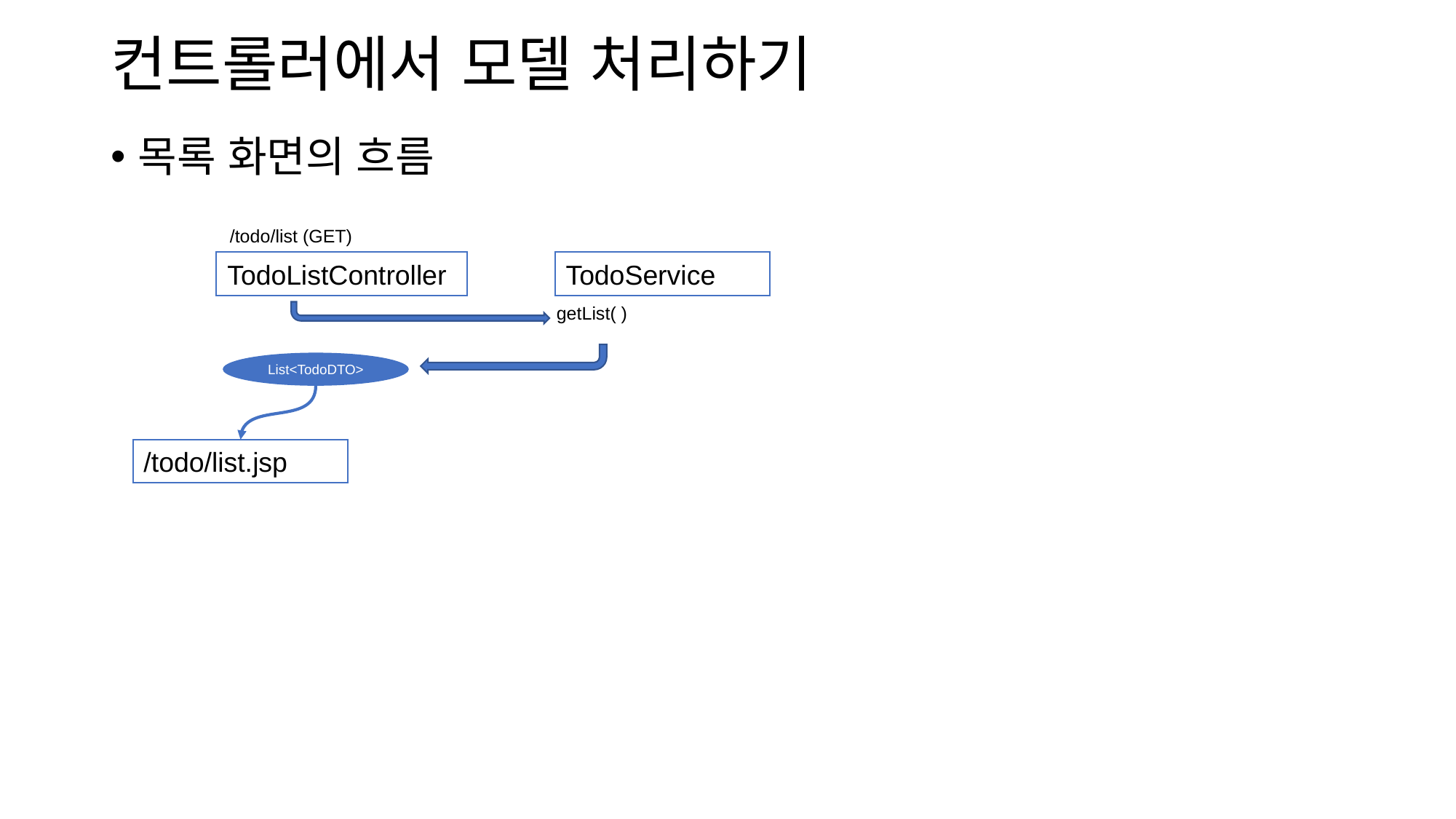

# 컨트롤러에서 모델 처리하기
목록 화면의 흐름

/todo/list (GET)
TodoService
TodoListController
getList( )

List<TodoDTO>
/todo/list.jsp